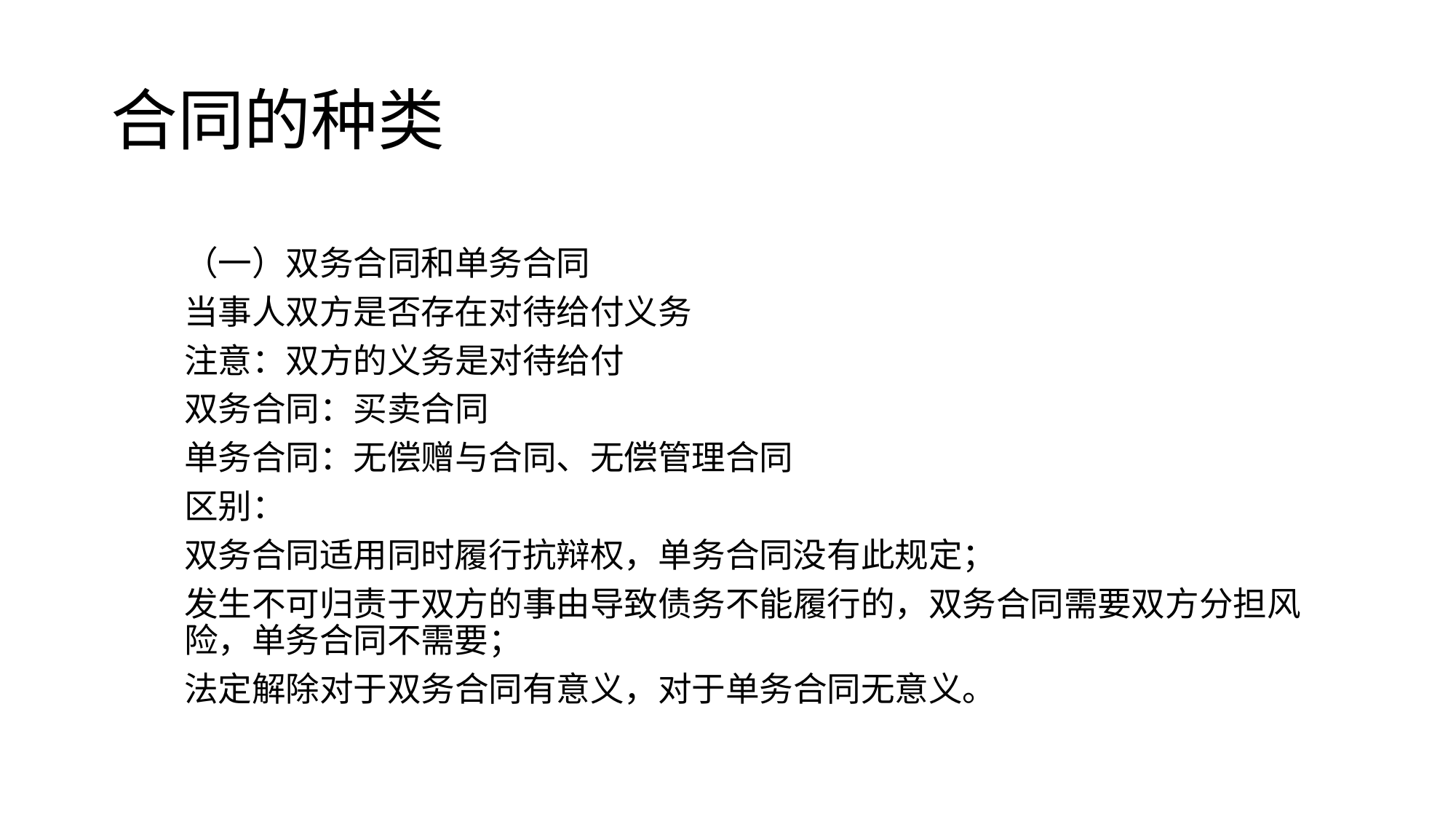

# 合同的种类
（一）双务合同和单务合同
当事人双方是否存在对待给付义务
注意：双方的义务是对待给付
双务合同：买卖合同
单务合同：无偿赠与合同、无偿管理合同
区别：
双务合同适用同时履行抗辩权，单务合同没有此规定；
发生不可归责于双方的事由导致债务不能履行的，双务合同需要双方分担风险，单务合同不需要；
法定解除对于双务合同有意义，对于单务合同无意义。